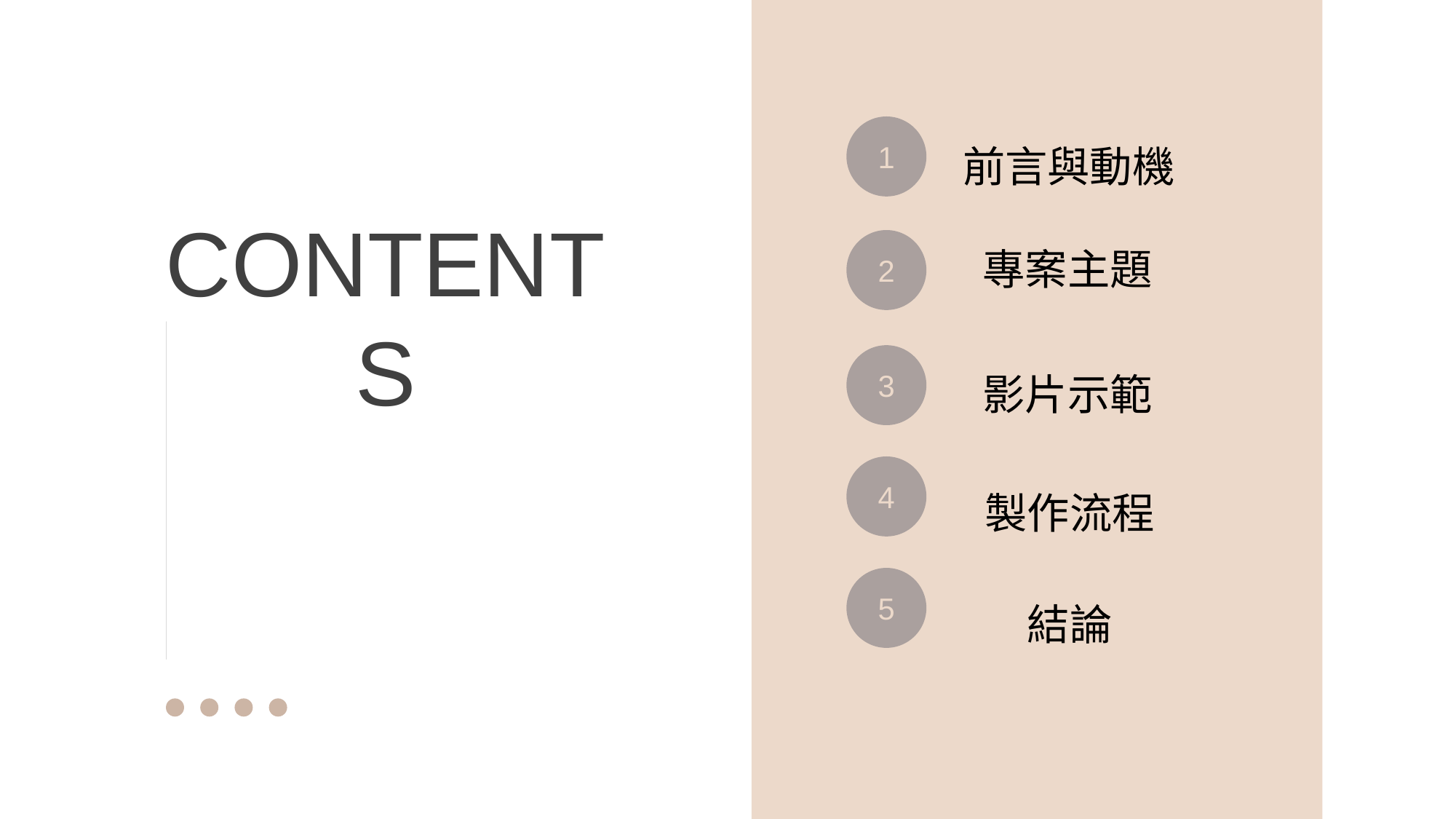

前言與動機
1
CONTENTS
專案主題

2
影片示範
3
製作流程
4
結論
5